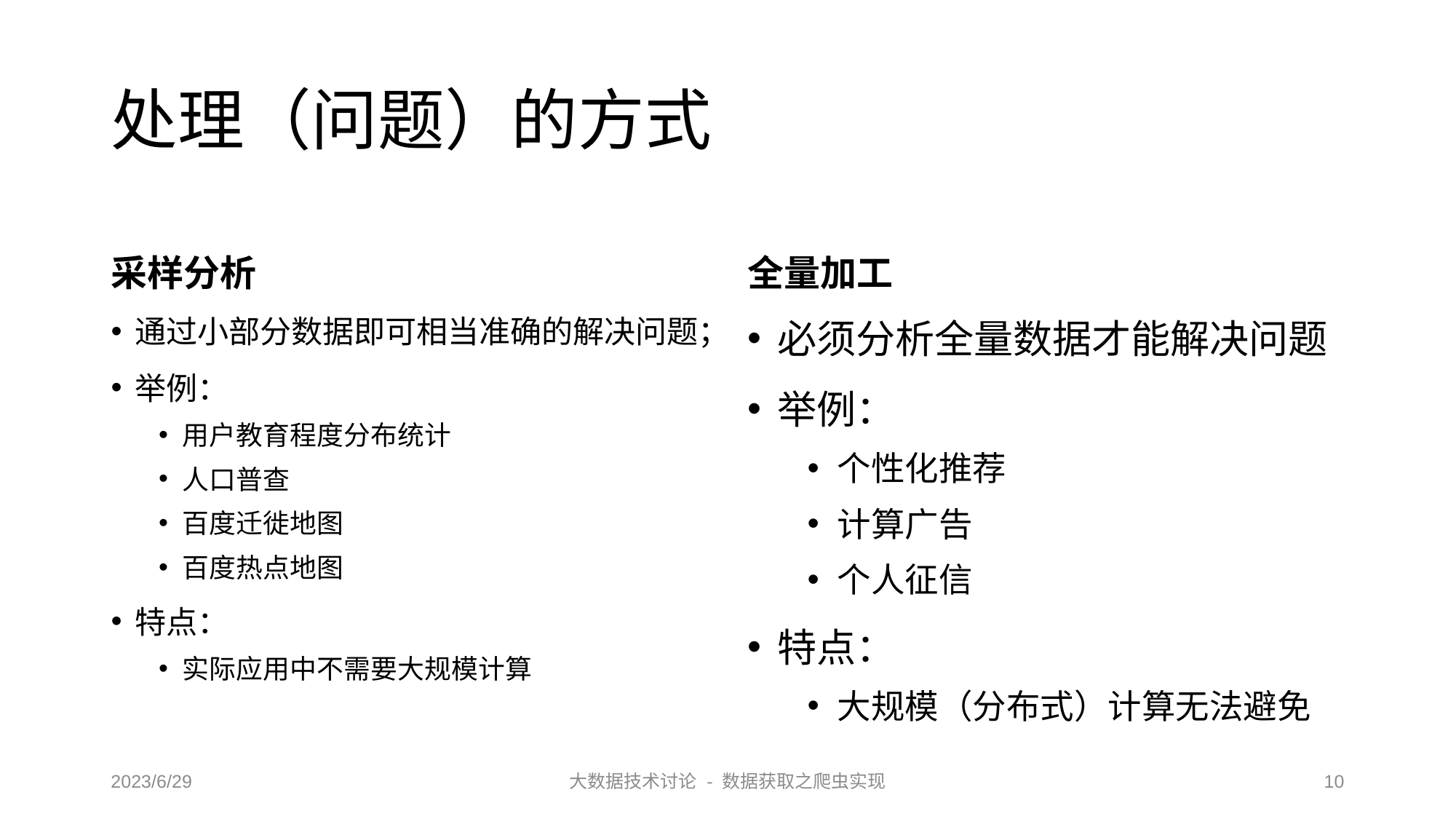

# 处理（问题）的方式
采样分析
全量加工
通过小部分数据即可相当准确的解决问题；
举例：
用户教育程度分布统计
人口普查
百度迁徙地图
百度热点地图
特点：
实际应用中不需要大规模计算
必须分析全量数据才能解决问题
举例：
个性化推荐
计算广告
个人征信
特点：
大规模（分布式）计算无法避免
2023/6/29
大数据技术讨论 - 数据获取之爬虫实现
10